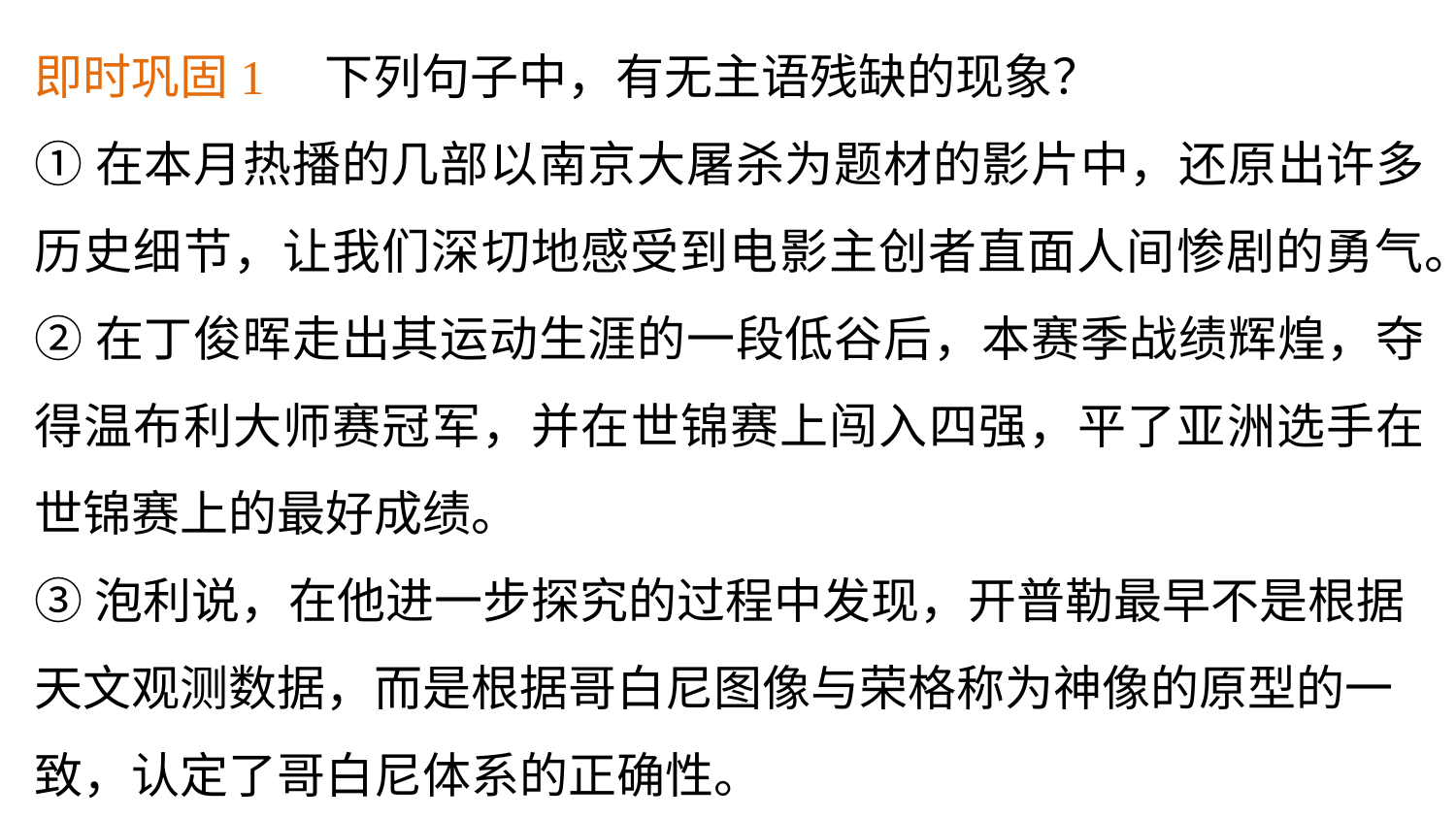

即时巩固1　下列句子中，有无主语残缺的现象？
①在本月热播的几部以南京大屠杀为题材的影片中，还原出许多历史细节，让我们深切地感受到电影主创者直面人间惨剧的勇气。
②在丁俊晖走出其运动生涯的一段低谷后，本赛季战绩辉煌，夺得温布利大师赛冠军，并在世锦赛上闯入四强，平了亚洲选手在世锦赛上的最好成绩。
③泡利说，在他进一步探究的过程中发现，开普勒最早不是根据天文观测数据，而是根据哥白尼图像与荣格称为神像的原型的一致，认定了哥白尼体系的正确性。